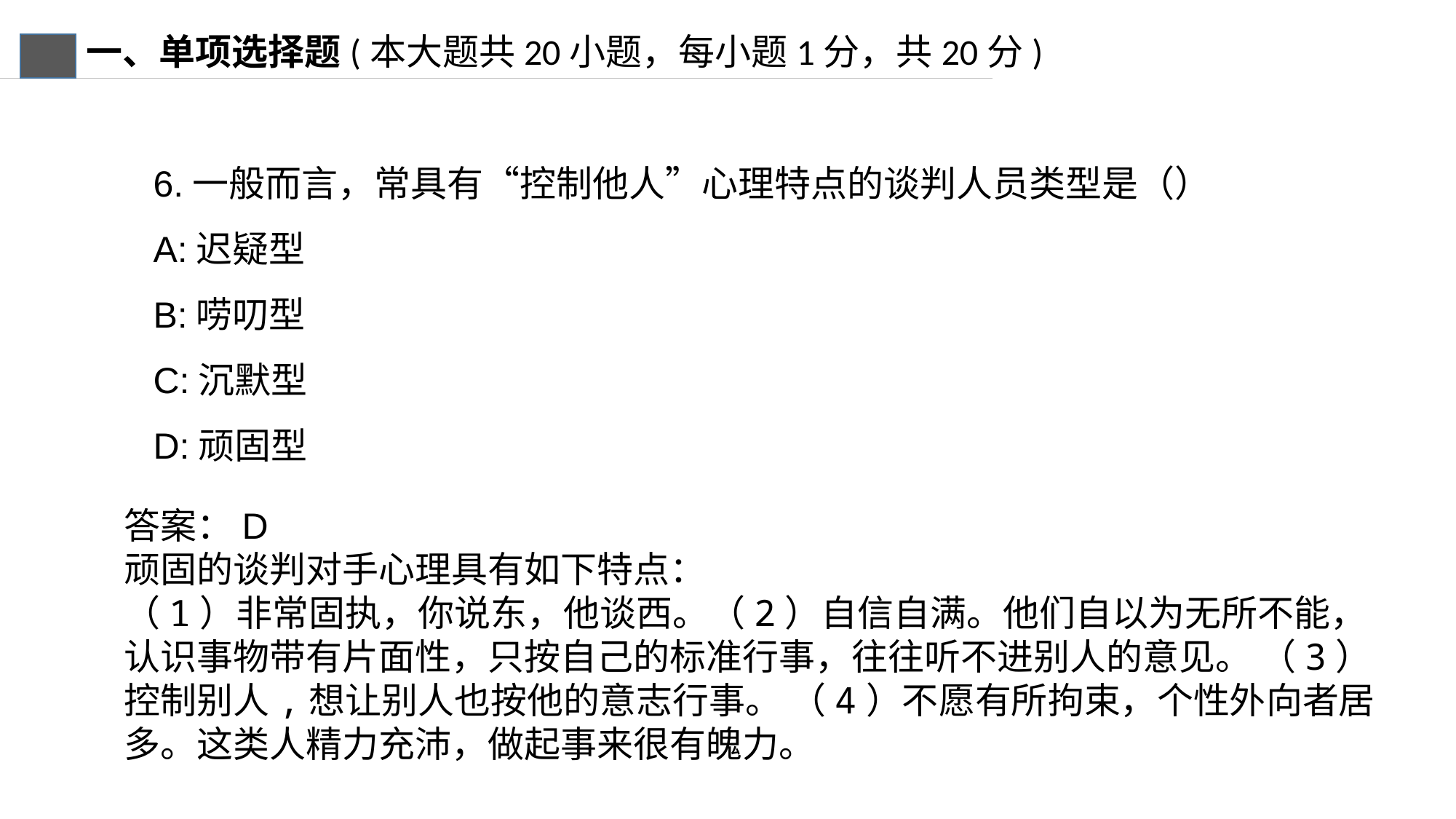

一、单项选择题(本大题共20小题，每小题1分，共20分)

6.一般而言，常具有“控制他人”心理特点的谈判人员类型是（）
A:迟疑型
B:唠叨型
C:沉默型
D:顽固型
答案：D
顽固的谈判对手心理具有如下特点：
（1）非常固执，你说东，他谈西。（2）自信自满。他们自以为无所不能，认识事物带有片面性，只按自己的标准行事，往往听不进别人的意见。 （3）控制别人,想让别人也按他的意志行事。 （4）不愿有所拘束，个性外向者居多。这类人精力充沛，做起事来很有魄力。